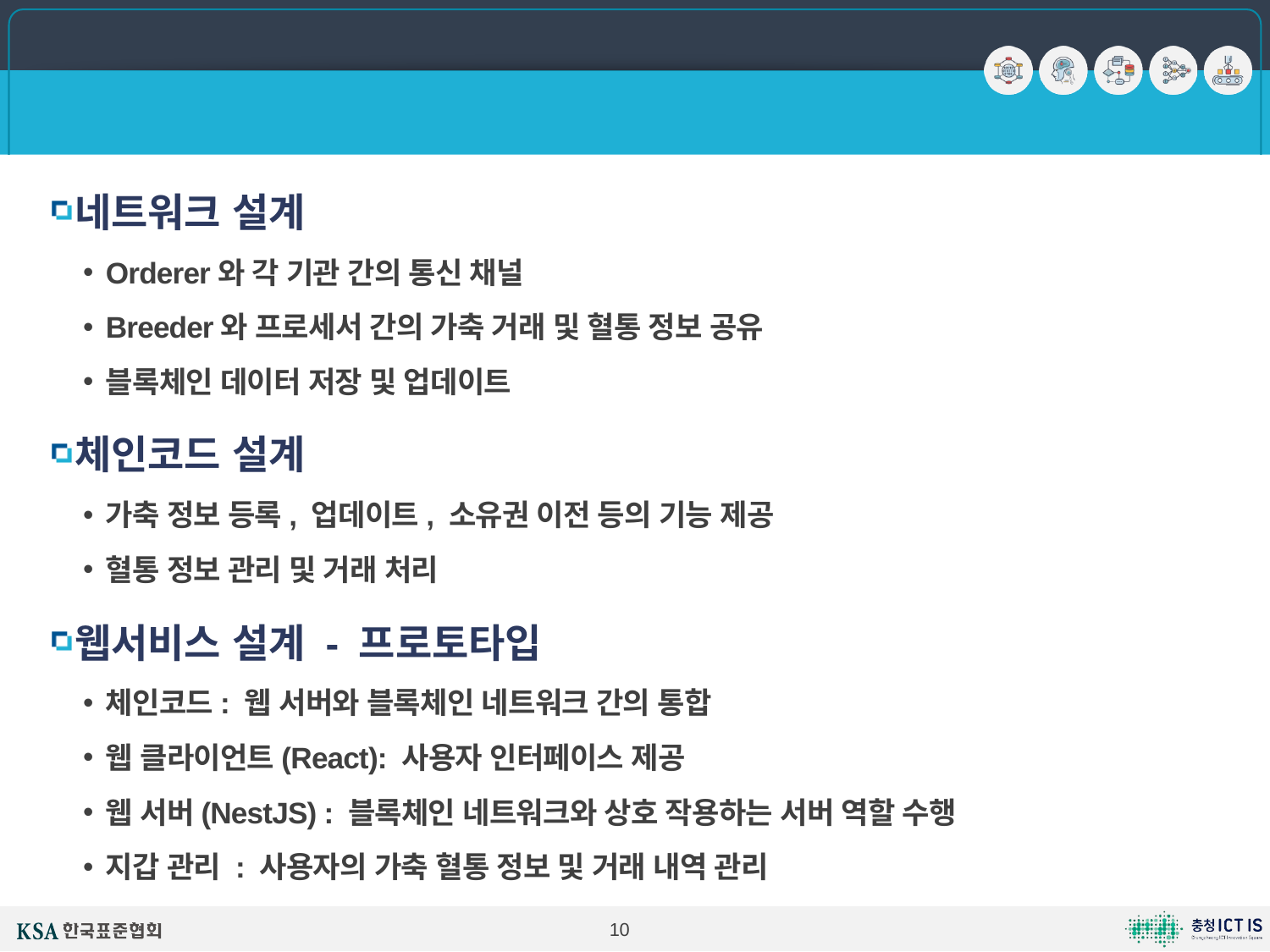

1. 웹프로젝트 템플릿으로 배우는 프로젝트 기획 및 설계
# 심플프로젝트 설계파트
네트워크 설계
Orderer와 각 기관 간의 통신 채널
Breeder와 프로세서 간의 가축 거래 및 혈통 정보 공유
블록체인 데이터 저장 및 업데이트
체인코드 설계
가축 정보 등록, 업데이트, 소유권 이전 등의 기능 제공
혈통 정보 관리 및 거래 처리
웹서비스 설계 - 프로토타입
체인코드: 웹 서버와 블록체인 네트워크 간의 통합
웹 클라이언트(React): 사용자 인터페이스 제공
웹 서버(NestJS) : 블록체인 네트워크와 상호 작용하는 서버 역할 수행
지갑 관리 : 사용자의 가축 혈통 정보 및 거래 내역 관리